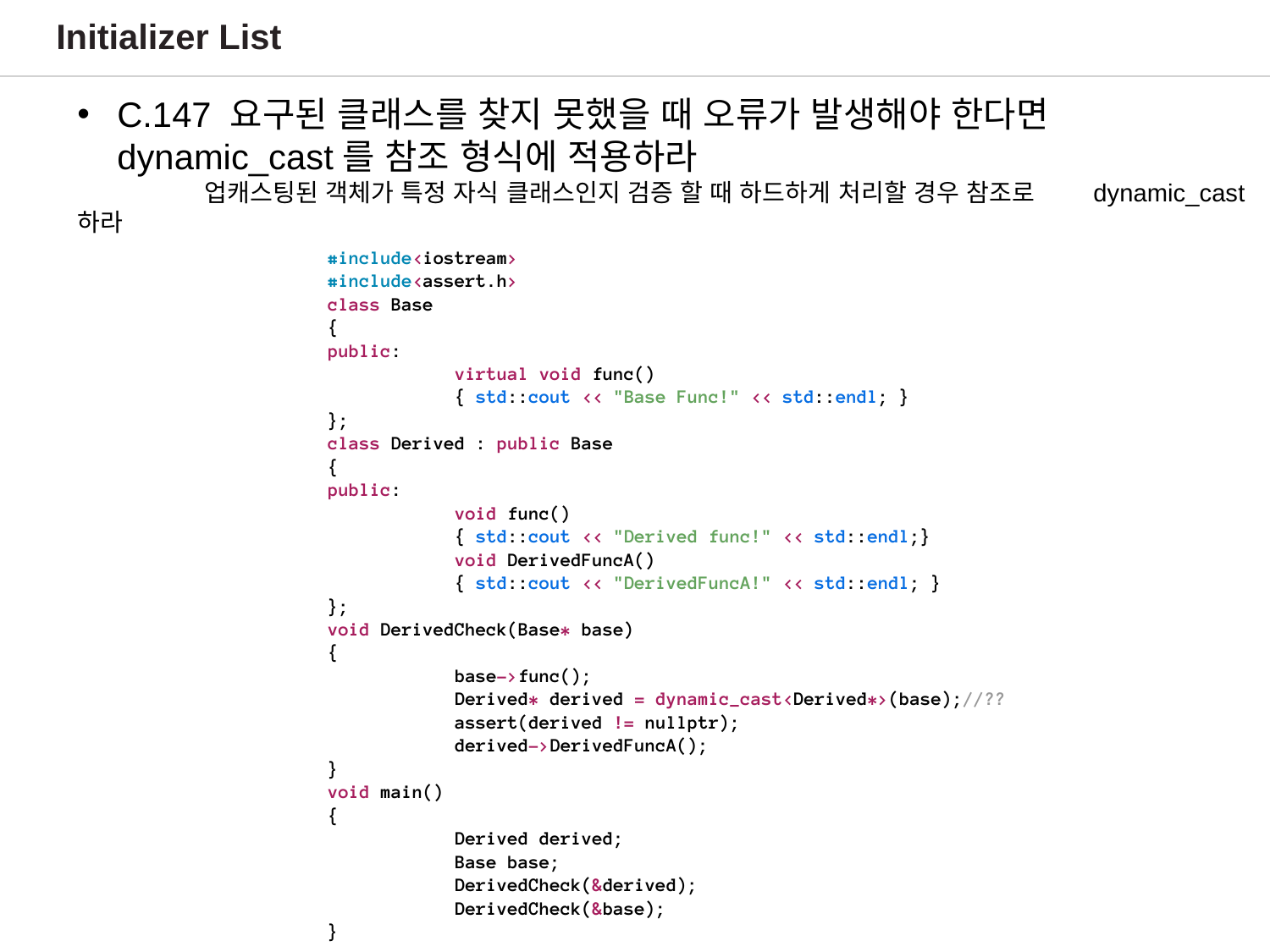

Initializer List
C.147 요구된 클래스를 찾지 못했을 때 오류가 발생해야 한다면 dynamic_cast를 참조 형식에 적용하라
	업캐스팅된 객체가 특정 자식 클래스인지 검증 할 때 하드하게 처리할 경우 참조로 	dynamic_cast하라
#include<iostream>
#include<assert.h>
class Base
{
public:
	virtual void func()
	{ std::cout << "Base Func!" << std::endl; }
};
class Derived : public Base
{
public:
	void func()
	{ std::cout << "Derived func!" << std::endl;}
	void DerivedFuncA()
	{ std::cout << "DerivedFuncA!" << std::endl; }
};
void DerivedCheck(Base* base)
{
	base->func();
	Derived* derived = dynamic_cast<Derived*>(base);//??
	assert(derived != nullptr);
	derived->DerivedFuncA();
}
void main()
{
	Derived derived;
	Base base;
	DerivedCheck(&derived);
	DerivedCheck(&base);
}